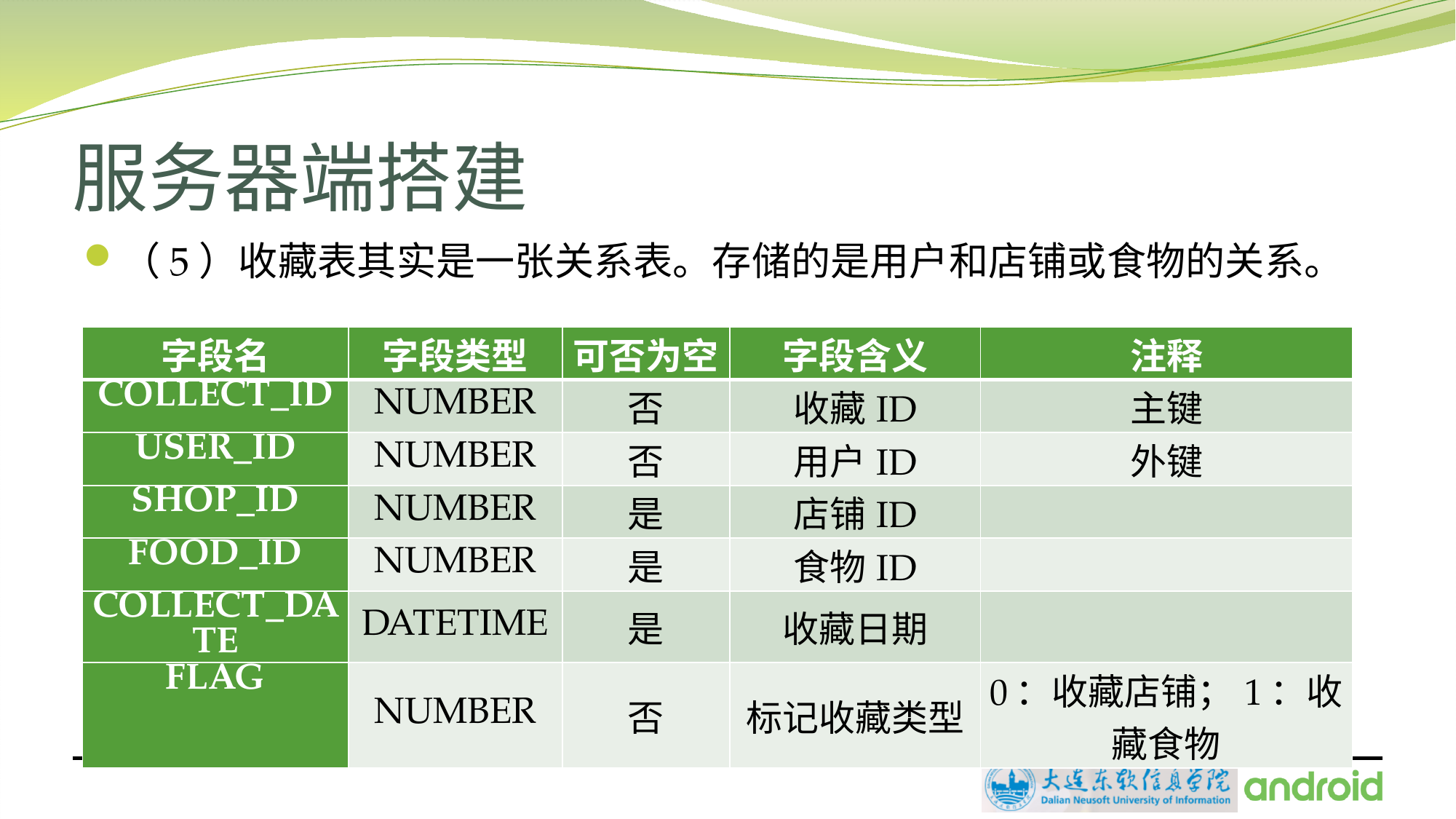

# 服务器端搭建
（5）收藏表其实是一张关系表。存储的是用户和店铺或食物的关系。
| 字段名 | 字段类型 | 可否为空 | 字段含义 | 注释 |
| --- | --- | --- | --- | --- |
| COLLECT\_ID | NUMBER | 否 | 收藏ID | 主键 |
| USER\_ID | NUMBER | 否 | 用户ID | 外键 |
| SHOP\_ID | NUMBER | 是 | 店铺ID |  |
| FOOD\_ID | NUMBER | 是 | 食物ID |  |
| COLLECT\_DATE | DATETIME | 是 | 收藏日期 |  |
| FLAG | NUMBER | 否 | 标记收藏类型 | 0：收藏店铺；1：收藏食物 |